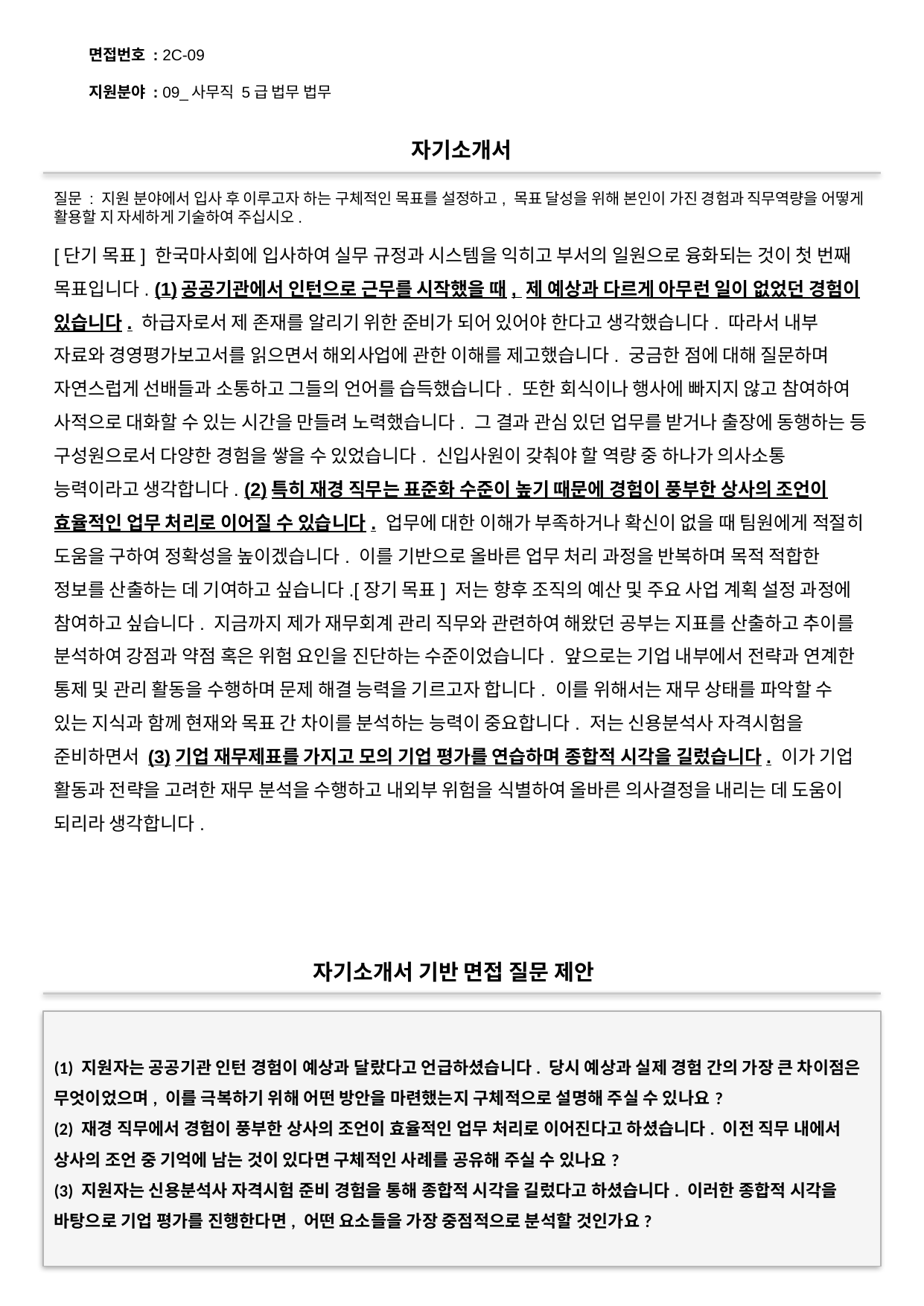

면접번호 : 2C-09

지원분야 : 09_사무직 5급 법무 법무
#

자기소개서

질문 : 지원 분야에서 입사 후 이루고자 하는 구체적인 목표를 설정하고, 목표 달성을 위해 본인이 가진 경험과 직무역량을 어떻게 활용할 지 자세하게 기술하여 주십시오.

[단기 목표] 한국마사회에 입사하여 실무 규정과 시스템을 익히고 부서의 일원으로 융화되는 것이 첫 번째 목표입니다. (1)공공기관에서 인턴으로 근무를 시작했을 때, 제 예상과 다르게 아무런 일이 없었던 경험이 있습니다. 하급자로서 제 존재를 알리기 위한 준비가 되어 있어야 한다고 생각했습니다. 따라서 내부 자료와 경영평가보고서를 읽으면서 해외사업에 관한 이해를 제고했습니다. 궁금한 점에 대해 질문하며 자연스럽게 선배들과 소통하고 그들의 언어를 습득했습니다. 또한 회식이나 행사에 빠지지 않고 참여하여 사적으로 대화할 수 있는 시간을 만들려 노력했습니다. 그 결과 관심 있던 업무를 받거나 출장에 동행하는 등 구성원으로서 다양한 경험을 쌓을 수 있었습니다. 신입사원이 갖춰야 할 역량 중 하나가 의사소통 능력이라고 생각합니다. (2)특히 재경 직무는 표준화 수준이 높기 때문에 경험이 풍부한 상사의 조언이 효율적인 업무 처리로 이어질 수 있습니다. 업무에 대한 이해가 부족하거나 확신이 없을 때 팀원에게 적절히 도움을 구하여 정확성을 높이겠습니다. 이를 기반으로 올바른 업무 처리 과정을 반복하며 목적 적합한 정보를 산출하는 데 기여하고 싶습니다.[장기 목표] 저는 향후 조직의 예산 및 주요 사업 계획 설정 과정에 참여하고 싶습니다. 지금까지 제가 재무회계 관리 직무와 관련하여 해왔던 공부는 지표를 산출하고 추이를 분석하여 강점과 약점 혹은 위험 요인을 진단하는 수준이었습니다. 앞으로는 기업 내부에서 전략과 연계한 통제 및 관리 활동을 수행하며 문제 해결 능력을 기르고자 합니다. 이를 위해서는 재무 상태를 파악할 수 있는 지식과 함께 현재와 목표 간 차이를 분석하는 능력이 중요합니다. 저는 신용분석사 자격시험을 준비하면서 (3)기업 재무제표를 가지고 모의 기업 평가를 연습하며 종합적 시각을 길렀습니다. 이가 기업 활동과 전략을 고려한 재무 분석을 수행하고 내외부 위험을 식별하여 올바른 의사결정을 내리는 데 도움이 되리라 생각합니다.

자기소개서 기반 면접 질문 제안

(1) 지원자는 공공기관 인턴 경험이 예상과 달랐다고 언급하셨습니다. 당시 예상과 실제 경험 간의 가장 큰 차이점은 무엇이었으며, 이를 극복하기 위해 어떤 방안을 마련했는지 구체적으로 설명해 주실 수 있나요?
(2) 재경 직무에서 경험이 풍부한 상사의 조언이 효율적인 업무 처리로 이어진다고 하셨습니다. 이전 직무 내에서 상사의 조언 중 기억에 남는 것이 있다면 구체적인 사례를 공유해 주실 수 있나요?
(3) 지원자는 신용분석사 자격시험 준비 경험을 통해 종합적 시각을 길렀다고 하셨습니다. 이러한 종합적 시각을 바탕으로 기업 평가를 진행한다면, 어떤 요소들을 가장 중점적으로 분석할 것인가요?